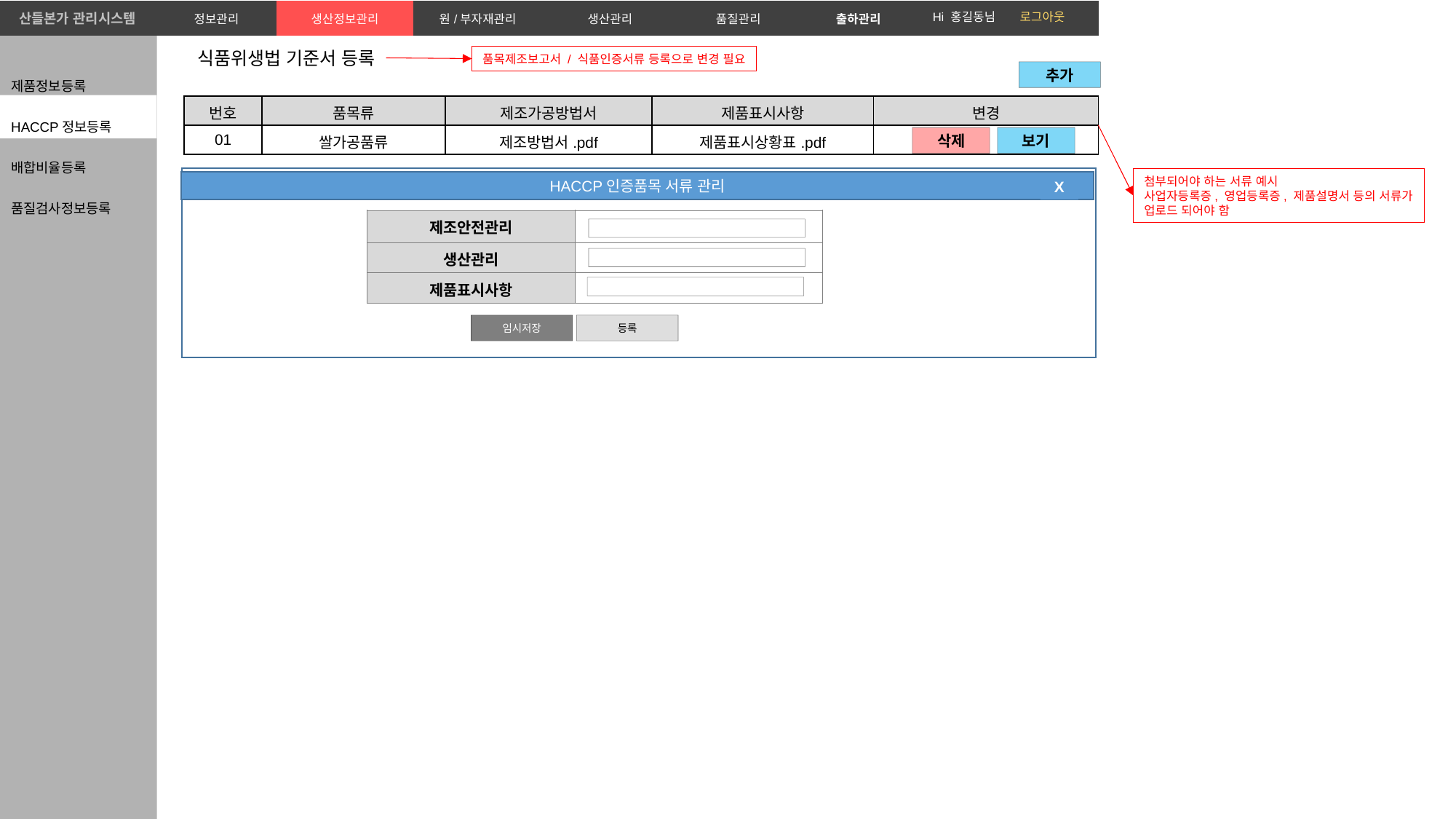

| 산들본가 관리시스템 | 정보관리 | 생산정보관리 | 원/부자재관리 | 생산관리 | 품질관리 | 출하관리 |  |
| --- | --- | --- | --- | --- | --- | --- | --- |
Hi 홍길동님       로그아웃

식품위생법 기준서 등록
품목제조보고서 / 식품인증서류 등록으로 변경 필요
제품정보등록
HACCP정보등록
배합비율등록
품질검사정보등록
추가

| 번호 | 품목류 | 제조가공방법서 | 제품표시사항 | 변경 |
| --- | --- | --- | --- | --- |
| 01 | 쌀가공품류 | 제조방법서.pdf | 제품표시상황표.pdf |  |
보기
삭제

첨부되어야 하는 서류 예시
사업자등록증, 영업등록증, 제품설명서 등의 서류가
업로드 되어야 함
HACCP인증품목 서류 관리
X
| 제조안전관리 |  |
| --- | --- |
| 생산관리 |  |
| 제품표시사항 |  |

임시저장
등록